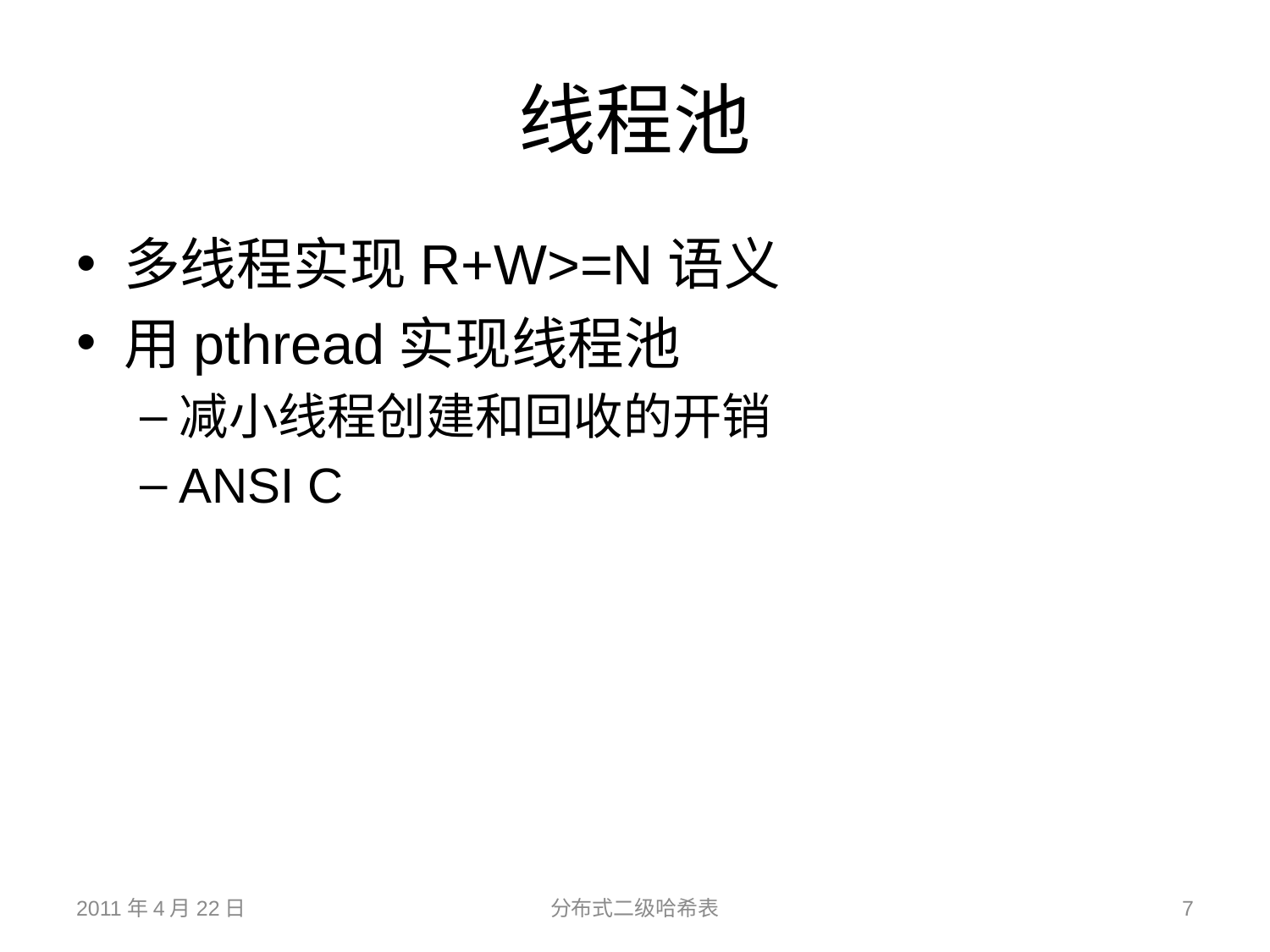

# 线程池
多线程实现R+W>=N语义
用pthread实现线程池
减小线程创建和回收的开销
ANSI C
2011年4月22日
分布式二级哈希表
7